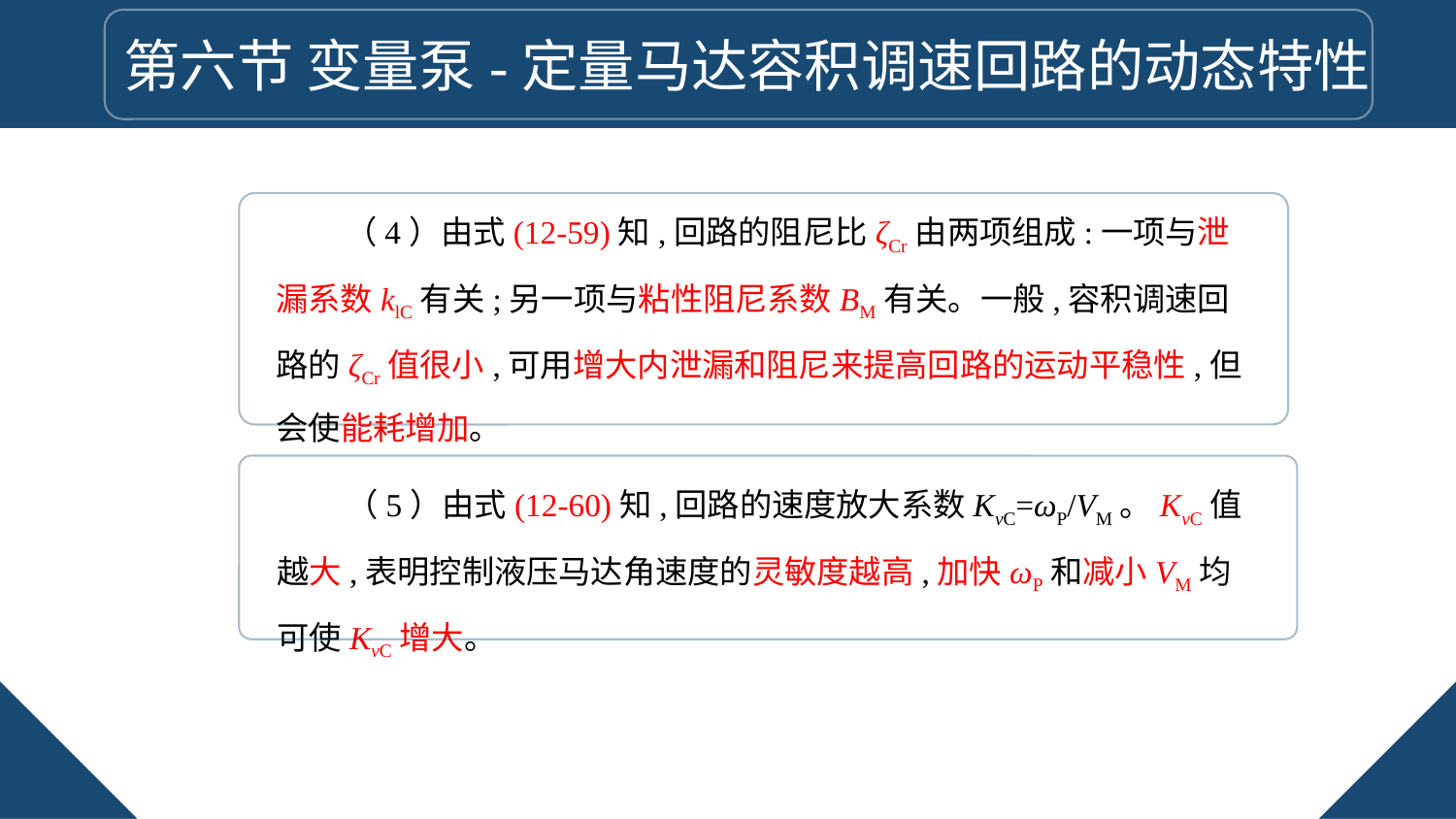

第六节 变量泵-定量马达容积调速回路的动态特性
（4）由式(12-59)知,回路的阻尼比ζCr由两项组成:一项与泄漏系数klC有关;另一项与粘性阻尼系数BM有关。一般,容积调速回路的ζCr值很小,可用增大内泄漏和阻尼来提高回路的运动平稳性,但会使能耗增加。

（5）由式(12-60)知,回路的速度放大系数KvC=ωP/VM。KvC值越大,表明控制液压马达角速度的灵敏度越高,加快ωP和减小VM均可使KvC增大。